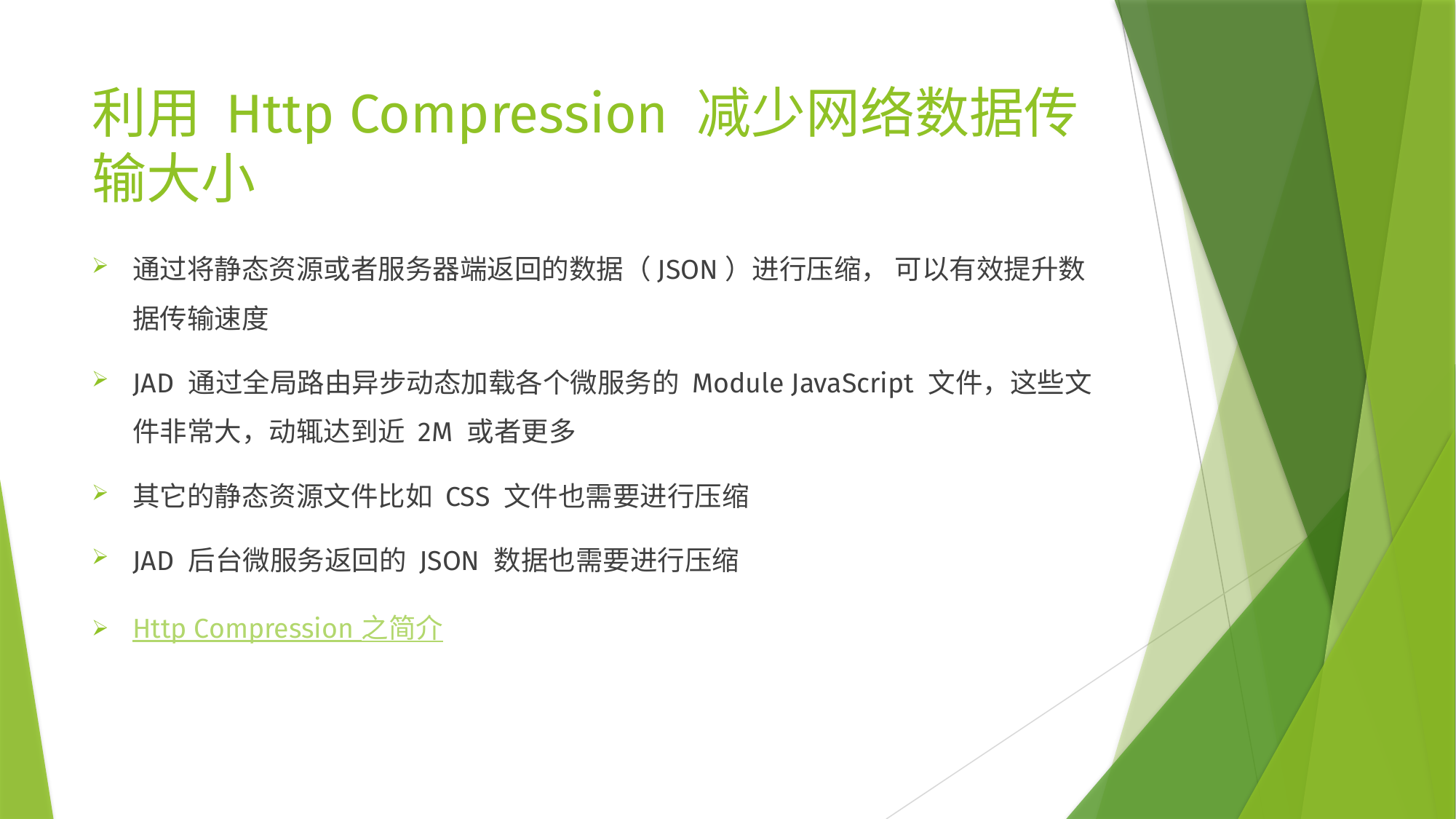

# 利用 Http Compression 减少网络数据传输大小
通过将静态资源或者服务器端返回的数据（JSON）进行压缩， 可以有效提升数据传输速度
JAD 通过全局路由异步动态加载各个微服务的 Module JavaScript 文件，这些文件非常大，动辄达到近 2M 或者更多
其它的静态资源文件比如 CSS 文件也需要进行压缩
JAD 后台微服务返回的 JSON 数据也需要进行压缩
Http Compression 之简介